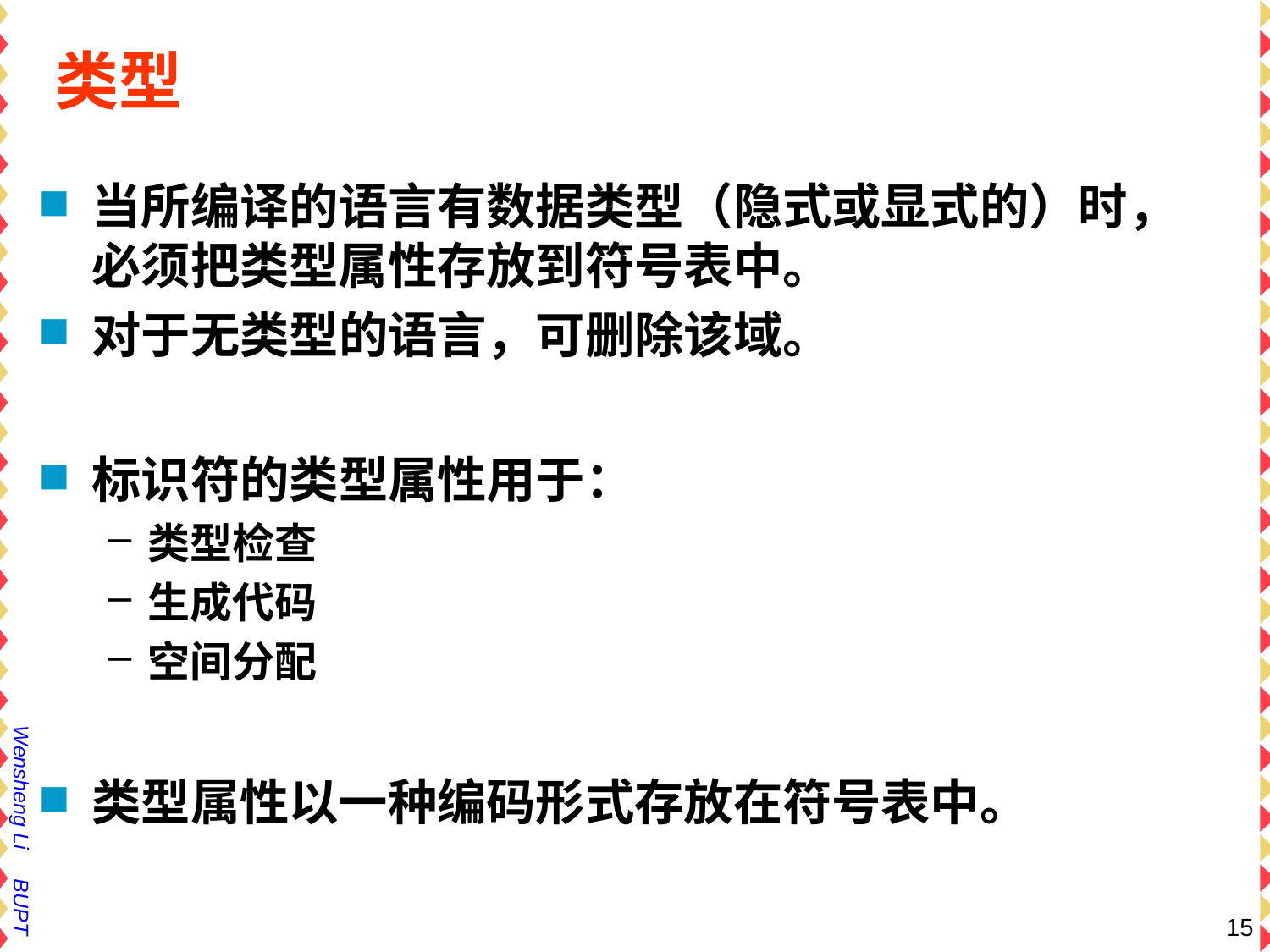

# 类型
当所编译的语言有数据类型（隐式或显式的）时，必须把类型属性存放到符号表中。
对于无类型的语言，可删除该域。

标识符的类型属性用于：
类型检查
生成代码
空间分配

类型属性以一种编码形式存放在符号表中。
15